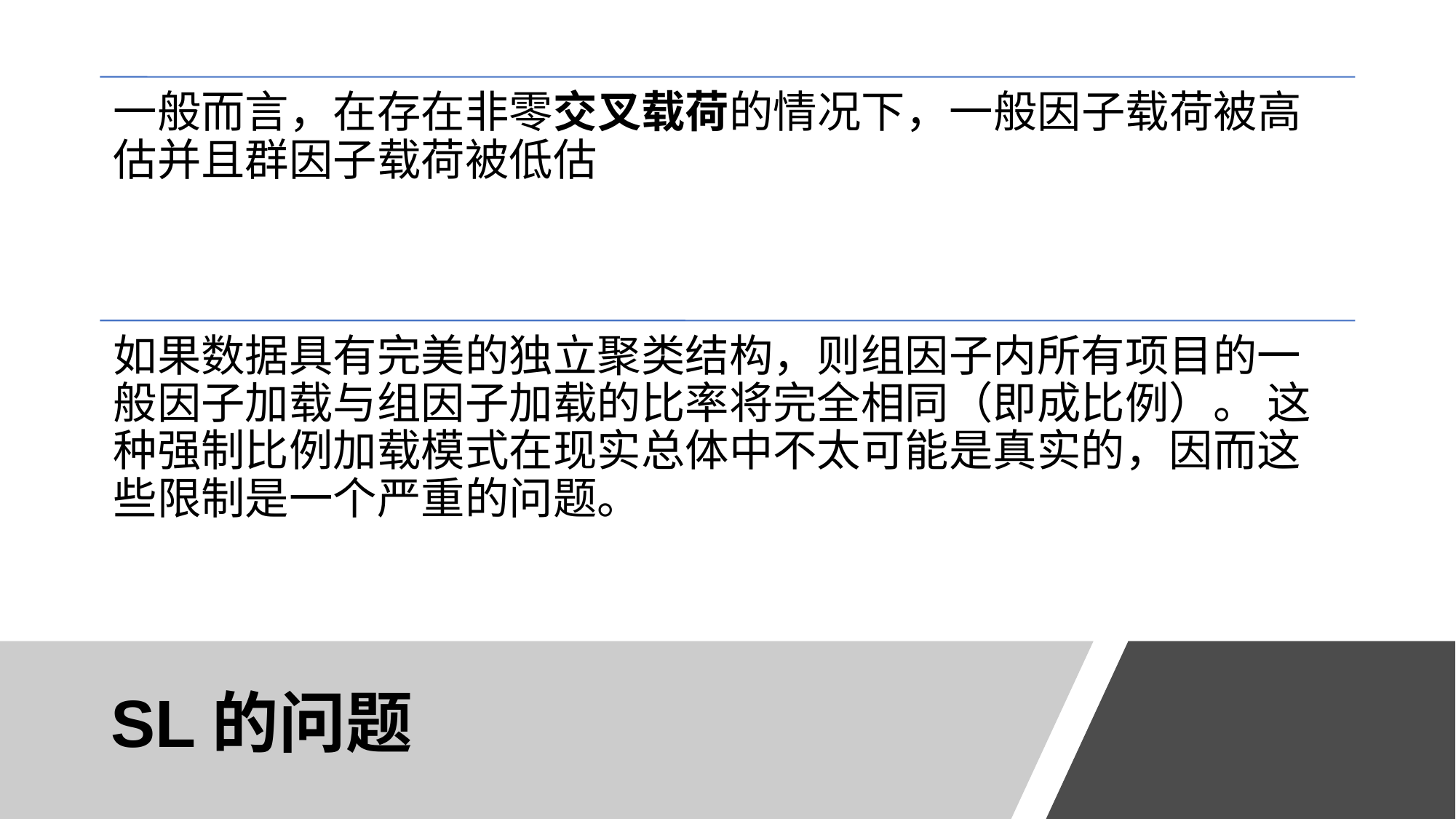

一般而言，在存在非零交叉载荷的情况下，一般因子载荷被高估并且群因子载荷被低估
如果数据具有完美的独立聚类结构，则组因子内所有项目的一般因子加载与组因子加载的比率将完全相同（即成比例）。 这种强制比例加载模式在现实总体中不太可能是真实的，因而这些限制是一个严重的问题。

# SL的问题